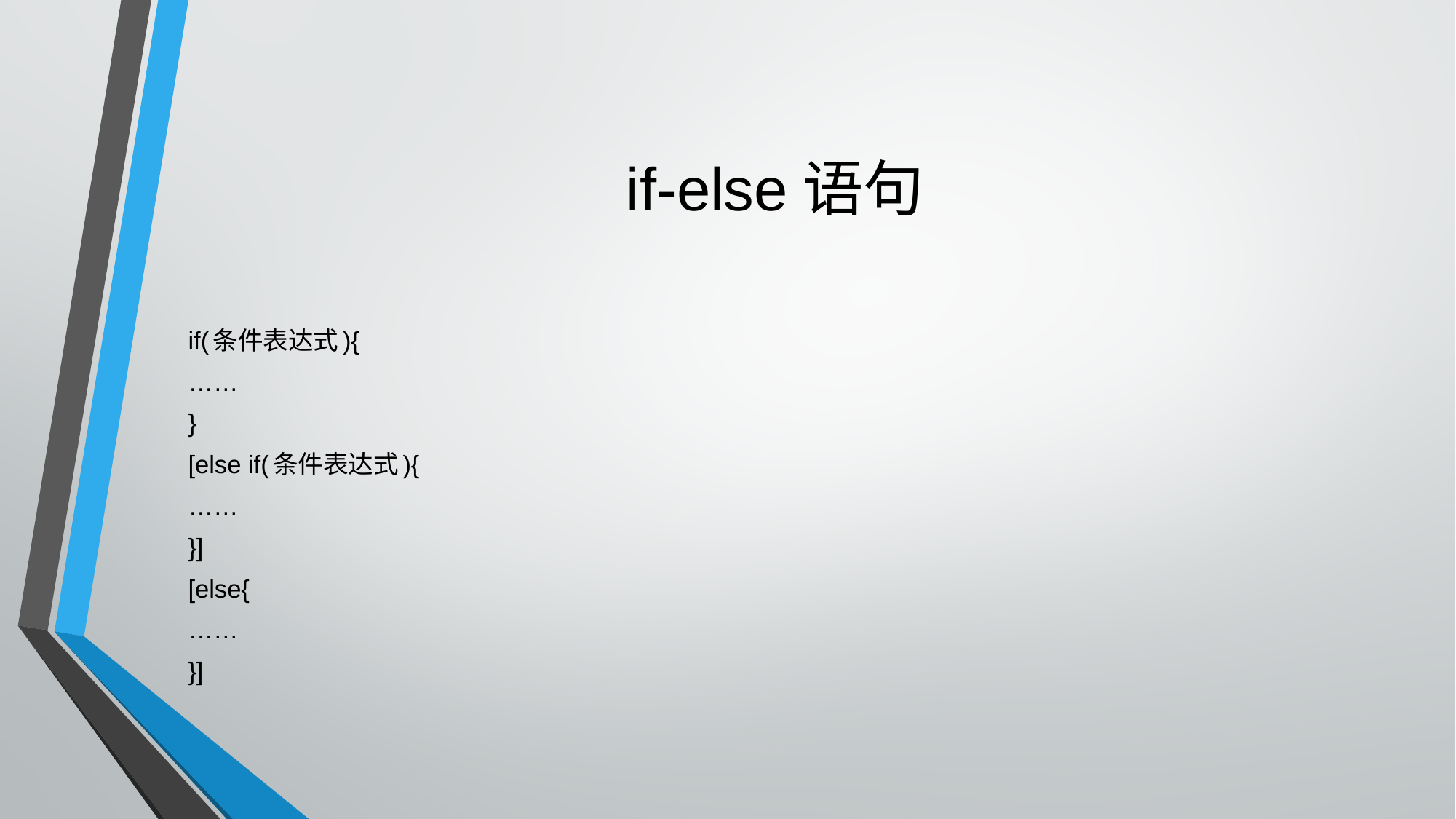

# if-else语句
if(条件表达式){
……
}
[else if(条件表达式){
……
}]
[else{
……
}]